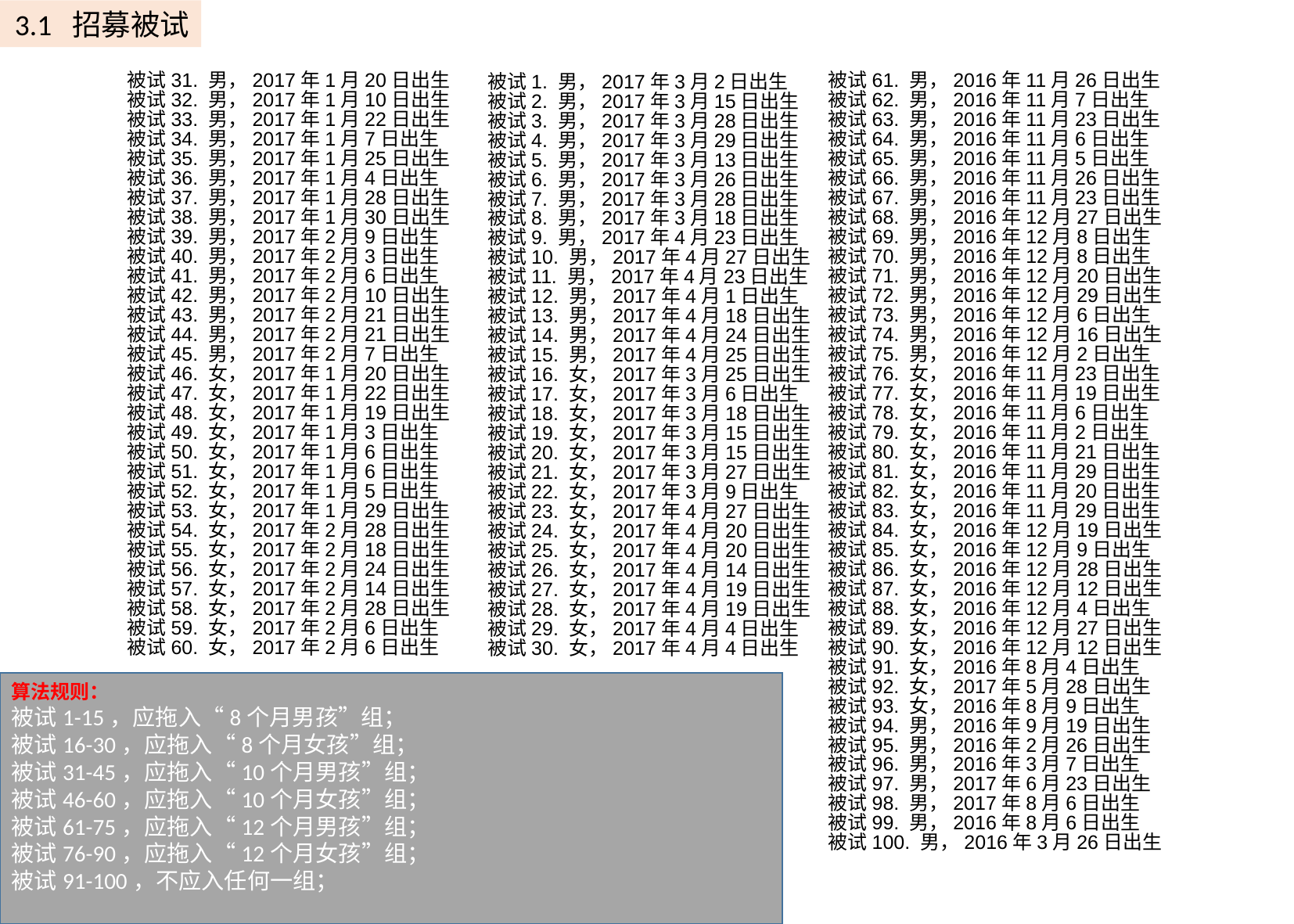

3.1  招募被试
被试61. 男，2016年11月26日出生
被试62. 男，2016年11月7日出生
被试63. 男，2016年11月23日出生
被试64. 男，2016年11月6日出生
被试65. 男，2016年11月5日出生
被试66. 男，2016年11月26日出生
被试67. 男，2016年11月23日出生
被试68. 男，2016年12月27日出生
被试69. 男，2016年12月8日出生
被试70. 男，2016年12月8日出生
被试71. 男，2016年12月20日出生
被试72. 男，2016年12月29日出生
被试73. 男，2016年12月6日出生
被试74. 男，2016年12月16日出生
被试75. 男，2016年12月2日出生
被试76. 女，2016年11月23日出生
被试77. 女，2016年11月19日出生
被试78. 女，2016年11月6日出生
被试79. 女，2016年11月2日出生
被试80. 女，2016年11月21日出生
被试81. 女，2016年11月29日出生
被试82. 女，2016年11月20日出生
被试83. 女，2016年11月29日出生
被试84. 女，2016年12月19日出生
被试85. 女，2016年12月9日出生
被试86. 女，2016年12月28日出生
被试87. 女，2016年12月12日出生
被试88. 女，2016年12月4日出生
被试89. 女，2016年12月27日出生
被试90. 女，2016年12月12日出生
被试91. 女，2016年8月4日出生
被试92. 女，2017年5月28日出生
被试93. 女，2016年8月9日出生
被试94. 男，2016年9月19日出生
被试95. 男，2016年2月26日出生
被试96. 男，2016年3月7日出生
被试97. 男，2017年6月23日出生
被试98. 男，2017年8月6日出生
被试99. 男，2016年8月6日出生
被试100. 男，2016年3月26日出生
被试31. 男，2017年1月20日出生
被试32. 男，2017年1月10日出生
被试33. 男，2017年1月22日出生
被试34. 男，2017年1月7日出生
被试35. 男，2017年1月25日出生
被试36. 男，2017年1月4日出生
被试37. 男，2017年1月28日出生
被试38. 男，2017年1月30日出生
被试39. 男，2017年2月9日出生
被试40. 男，2017年2月3日出生
被试41. 男，2017年2月6日出生
被试42. 男，2017年2月10日出生
被试43. 男，2017年2月21日出生
被试44. 男，2017年2月21日出生
被试45. 男，2017年2月7日出生
被试46. 女，2017年1月20日出生
被试47. 女，2017年1月22日出生
被试48. 女，2017年1月19日出生
被试49. 女，2017年1月3日出生
被试50. 女，2017年1月6日出生
被试51. 女，2017年1月6日出生
被试52. 女，2017年1月5日出生
被试53. 女，2017年1月29日出生
被试54. 女，2017年2月28日出生
被试55. 女，2017年2月18日出生
被试56. 女，2017年2月24日出生
被试57. 女，2017年2月14日出生
被试58. 女，2017年2月28日出生
被试59. 女，2017年2月6日出生
被试60. 女，2017年2月6日出生
被试1. 男，2017年3月2日出生
被试2. 男，2017年3月15日出生
被试3. 男，2017年3月28日出生
被试4. 男，2017年3月29日出生
被试5. 男，2017年3月13日出生
被试6. 男，2017年3月26日出生
被试7. 男，2017年3月28日出生
被试8. 男，2017年3月18日出生
被试9. 男，2017年4月23日出生
被试10. 男，2017年4月27日出生
被试11. 男，2017年4月23日出生
被试12. 男，2017年4月1日出生
被试13. 男，2017年4月18日出生
被试14. 男，2017年4月24日出生
被试15. 男，2017年4月25日出生
被试16. 女，2017年3月25日出生
被试17. 女，2017年3月6日出生
被试18. 女，2017年3月18日出生
被试19. 女，2017年3月15日出生
被试20. 女，2017年3月15日出生
被试21. 女，2017年3月27日出生
被试22. 女，2017年3月9日出生
被试23. 女，2017年4月27日出生
被试24. 女，2017年4月20日出生
被试25. 女，2017年4月20日出生
被试26. 女，2017年4月14日出生
被试27. 女，2017年4月19日出生
被试28. 女，2017年4月19日出生
被试29. 女，2017年4月4日出生
被试30. 女，2017年4月4日出生
算法规则：
被试1-15，应拖入“8个月男孩”组；
被试16-30，应拖入“8个月女孩”组；
被试31-45，应拖入“10个月男孩”组；
被试46-60，应拖入“10个月女孩”组；
被试61-75，应拖入“12个月男孩”组；
被试76-90，应拖入“12个月女孩”组；
被试91-100，不应入任何一组；